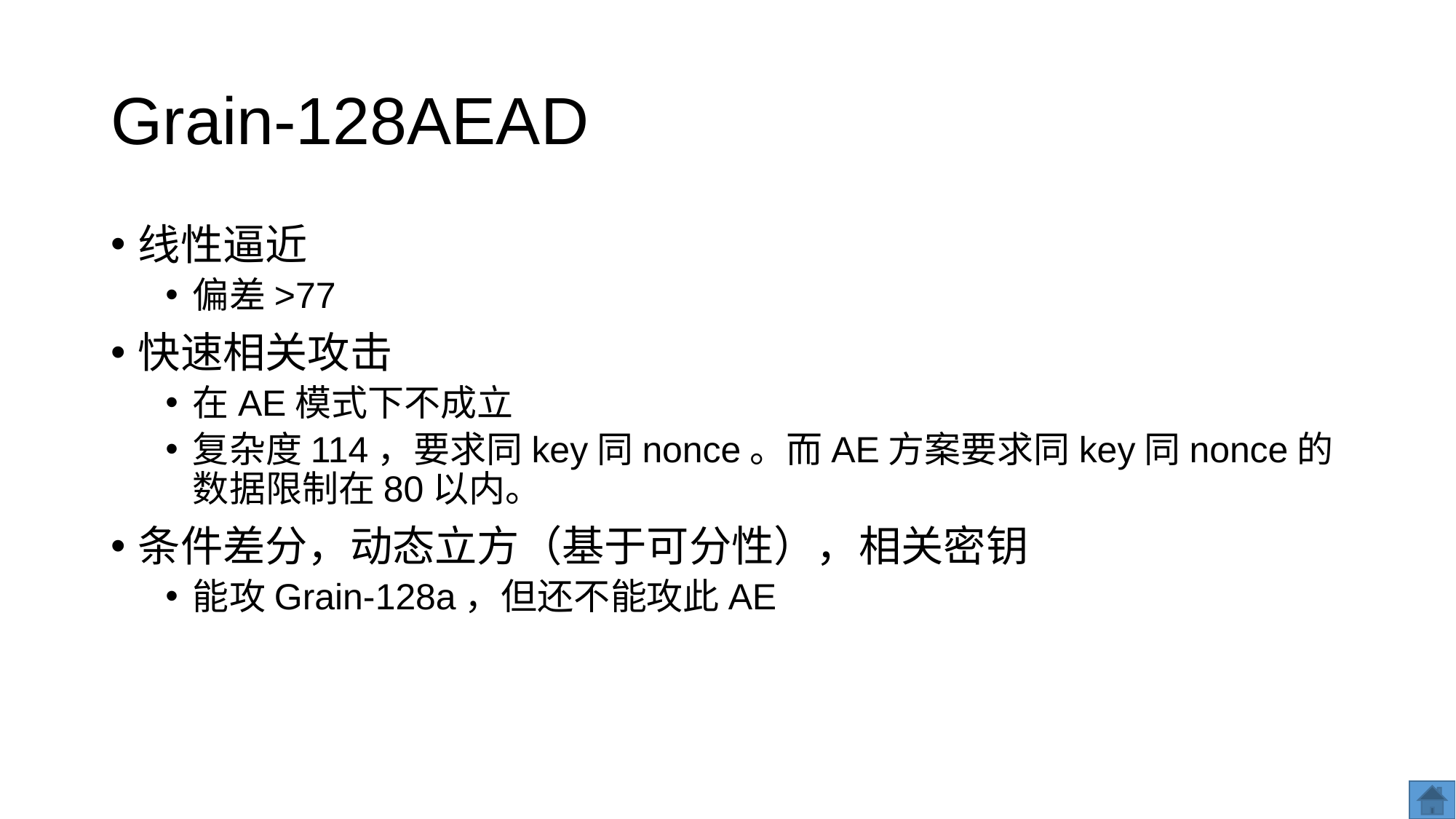

# Grain-128AEAD
线性逼近
偏差>77
快速相关攻击
在AE模式下不成立
复杂度114，要求同key同nonce。而AE方案要求同key同nonce的数据限制在80以内。
条件差分，动态立方（基于可分性），相关密钥
能攻Grain-128a，但还不能攻此AE